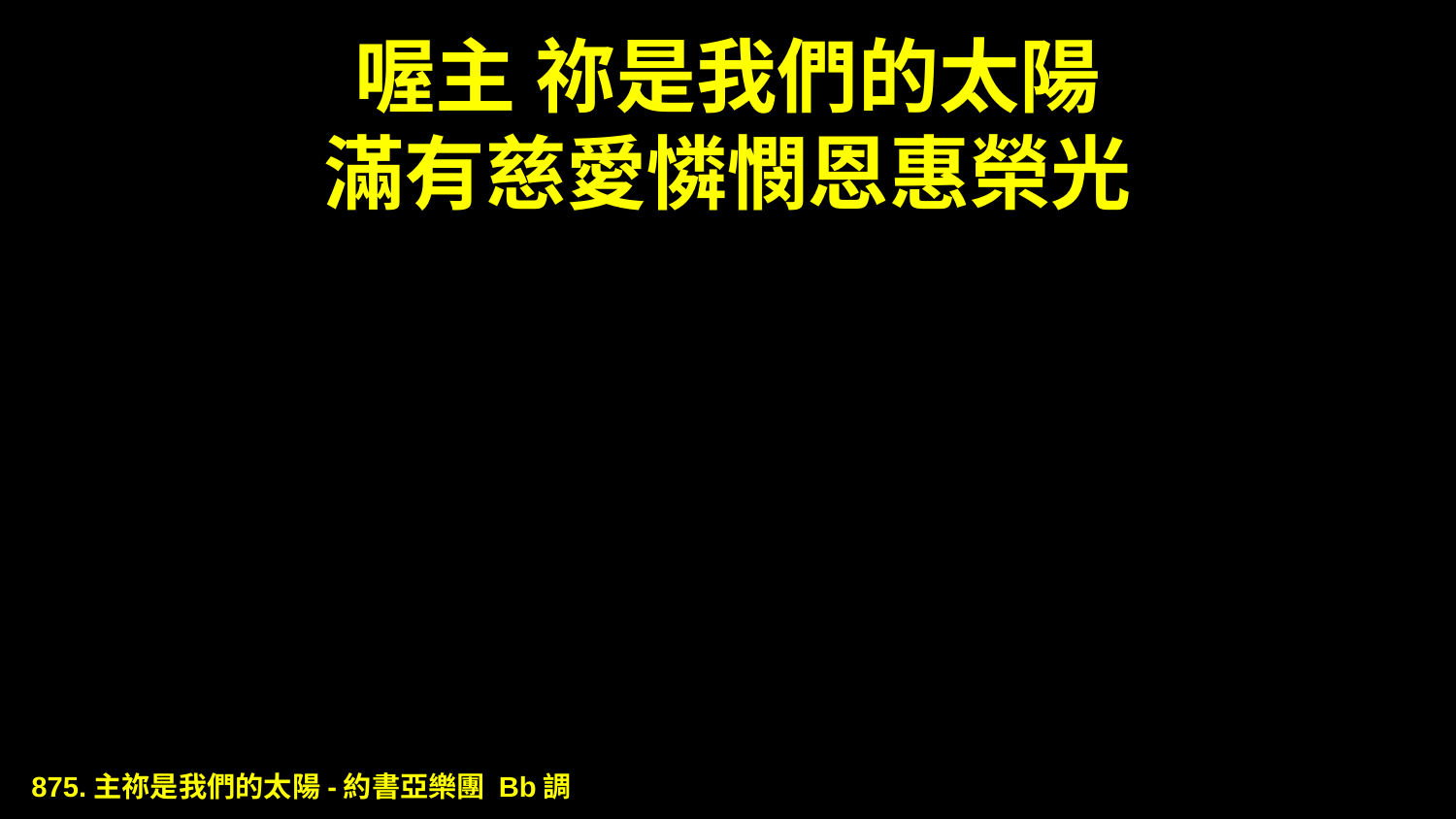

# 喔主 祢是我們的太陽 滿有慈愛憐憫恩惠榮光
875.主祢是我們的太陽-約書亞樂團 Bb調